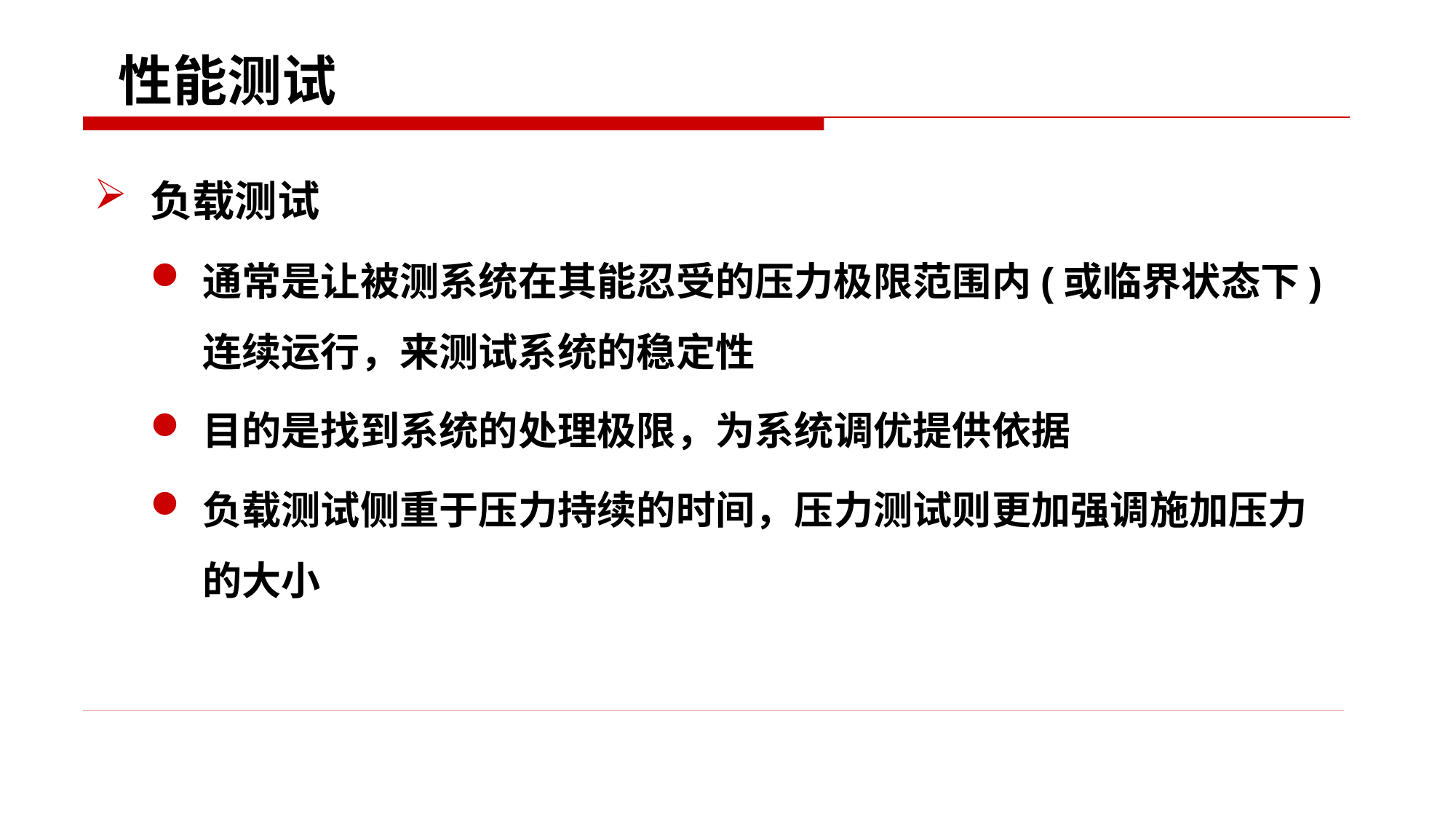

# 性能测试
负载测试
通常是让被测系统在其能忍受的压力极限范围内(或临界状态下)连续运行，来测试系统的稳定性
目的是找到系统的处理极限，为系统调优提供依据
负载测试侧重于压力持续的时间，压力测试则更加强调施加压力的大小